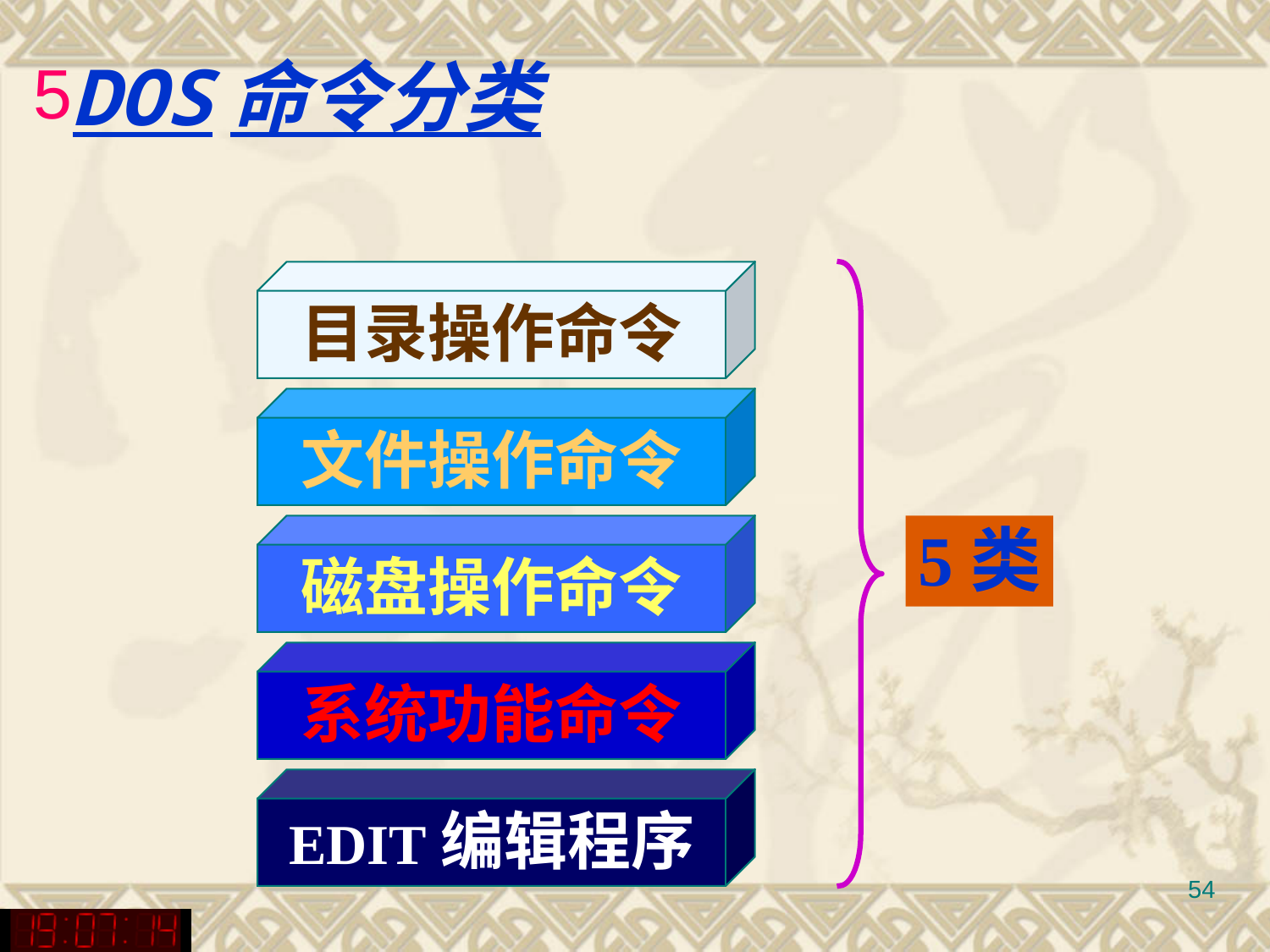

DOS命令分类
目录操作命令

文件操作命令
磁盘操作命令
5类
系统功能命令
EDIT编辑程序
54